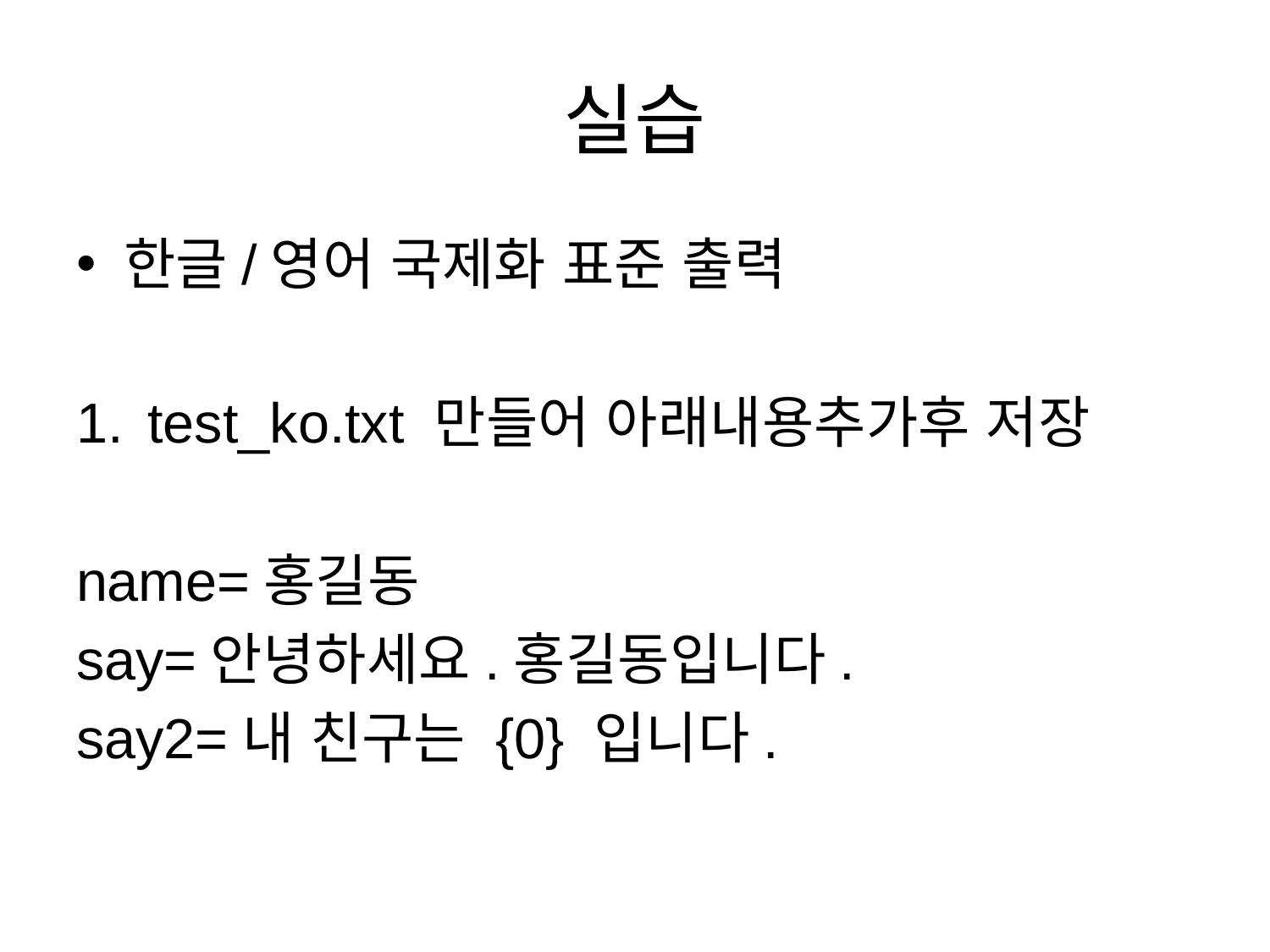

# 실습
한글/영어 국제화 표준 출력

test_ko.txt 만들어 아래내용추가후 저장

name=홍길동
say=안녕하세요.홍길동입니다.
say2=내 친구는 {0} 입니다.